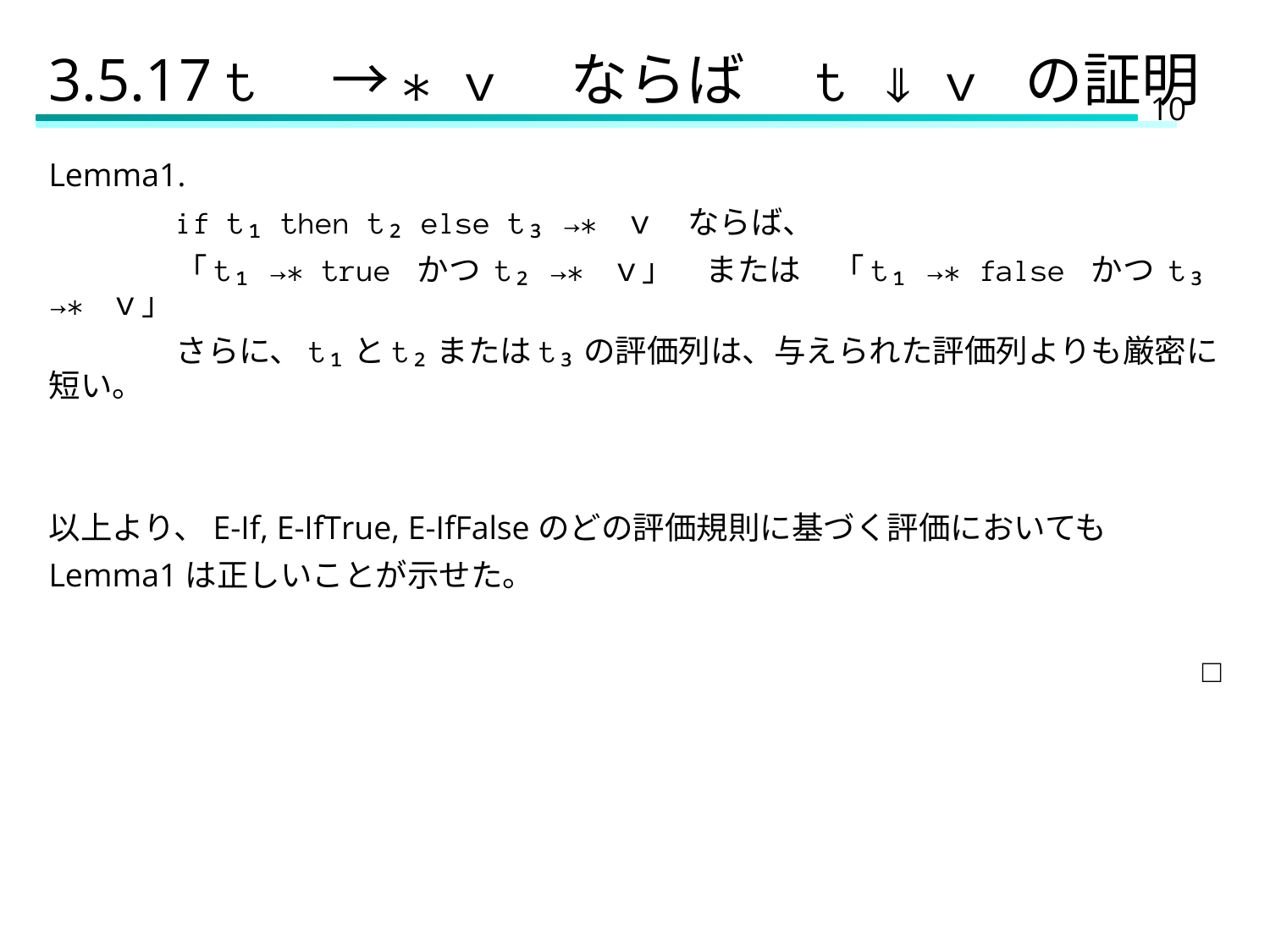

# 3.5.17 t　→* v　ならば　t ⇓ v の証明
Lemma1.
	if t₁ then t₂ else t₃ →* ｖ　ならば、
	「t₁ →* true かつ t₂ →* ｖ」　または　「t₁ →* false かつ t₃ →* ｖ」
　	さらに、t₁とt₂またはt₃の評価列は、与えられた評価列よりも厳密に短い。

以上より、E-If, E-IfTrue, E-IfFalseのどの評価規則に基づく評価においても
Lemma1は正しいことが示せた。

							□